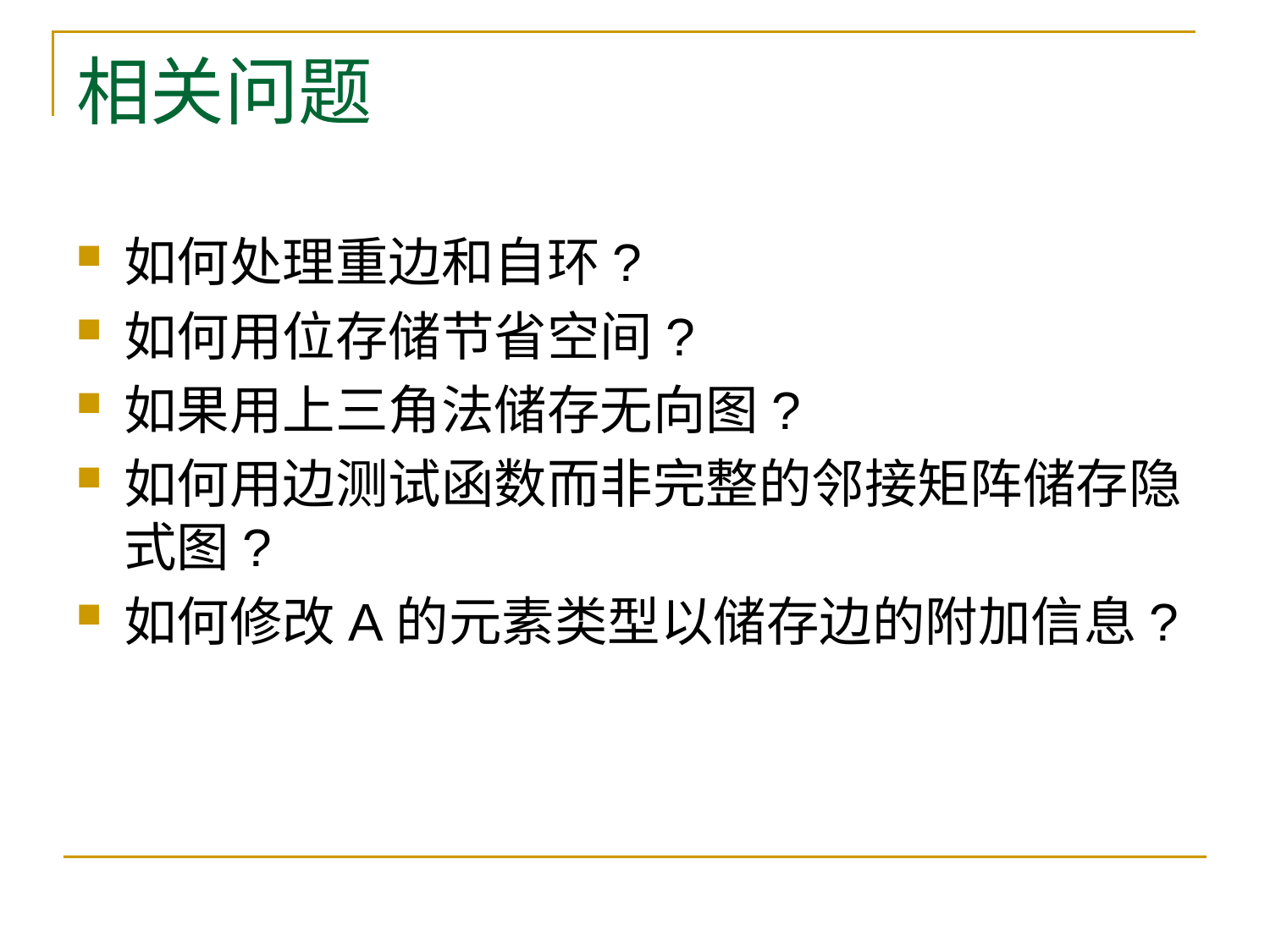

# 相关问题
如何处理重边和自环?
如何用位存储节省空间?
如果用上三角法储存无向图?
如何用边测试函数而非完整的邻接矩阵储存隐式图?
如何修改A的元素类型以储存边的附加信息?